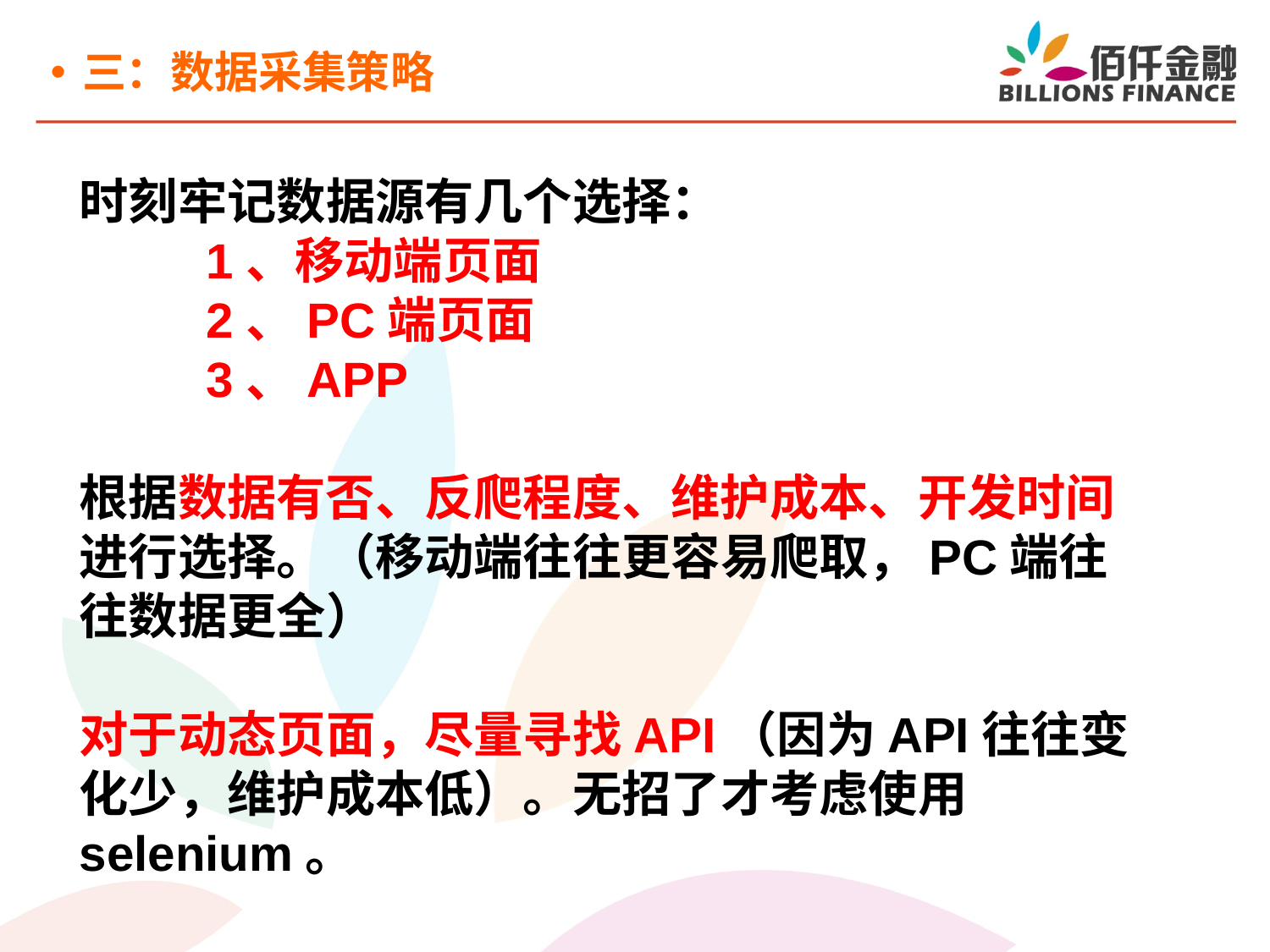

三：数据采集策略
时刻牢记数据源有几个选择：
	1、移动端页面
	2、PC端页面
	3、APP

根据数据有否、反爬程度、维护成本、开发时间进行选择。（移动端往往更容易爬取，PC端往往数据更全）

对于动态页面，尽量寻找API（因为API往往变化少，维护成本低）。无招了才考虑使用selenium。